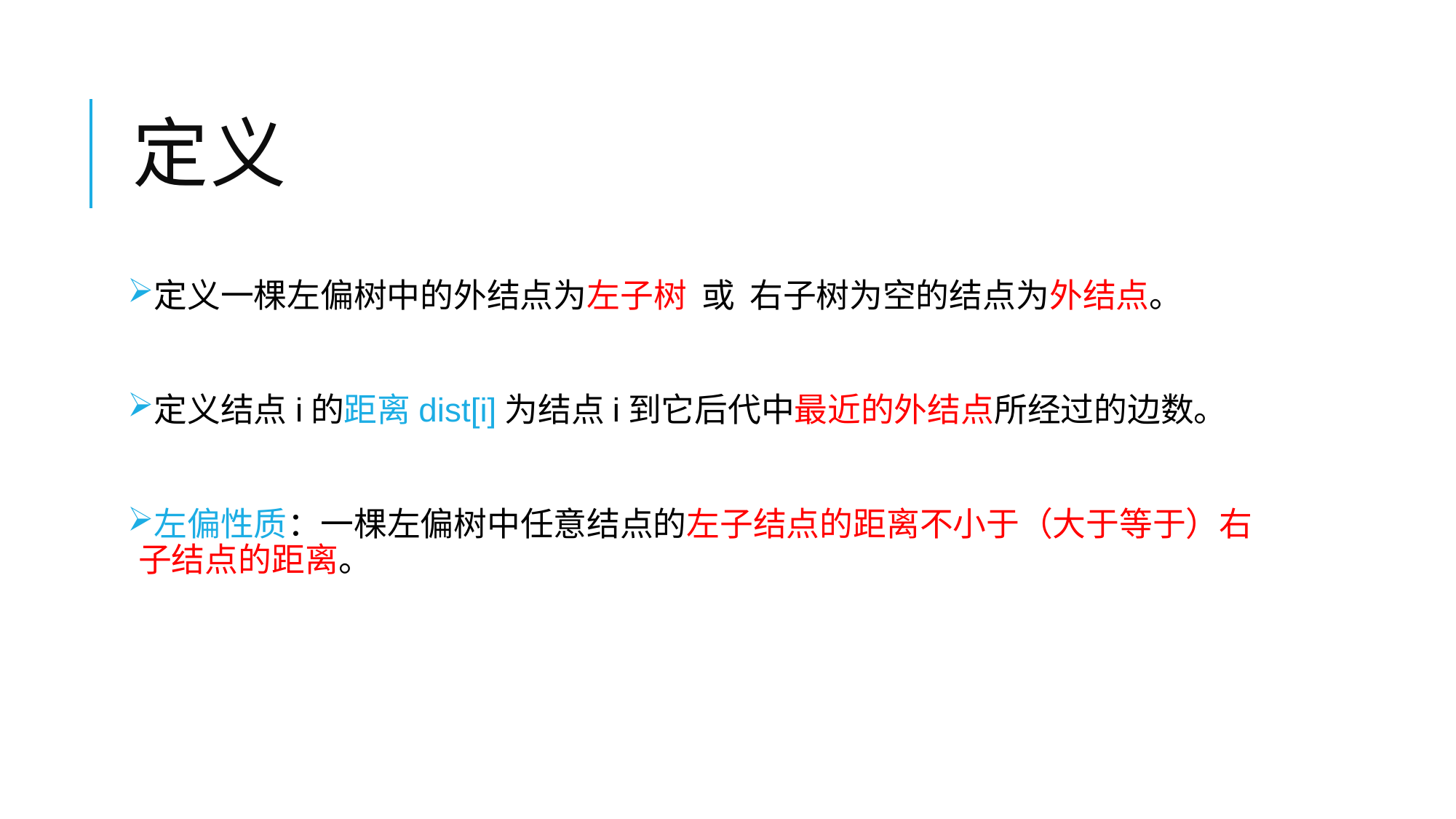

# 定义
定义一棵左偏树中的外结点为左子树  或  右子树为空的结点为外结点。

定义结点i的距离dist[i]为结点i到它后代中最近的外结点所经过的边数。

左偏性质：一棵左偏树中任意结点的左子结点的距离不小于（大于等于）右子结点的距离。